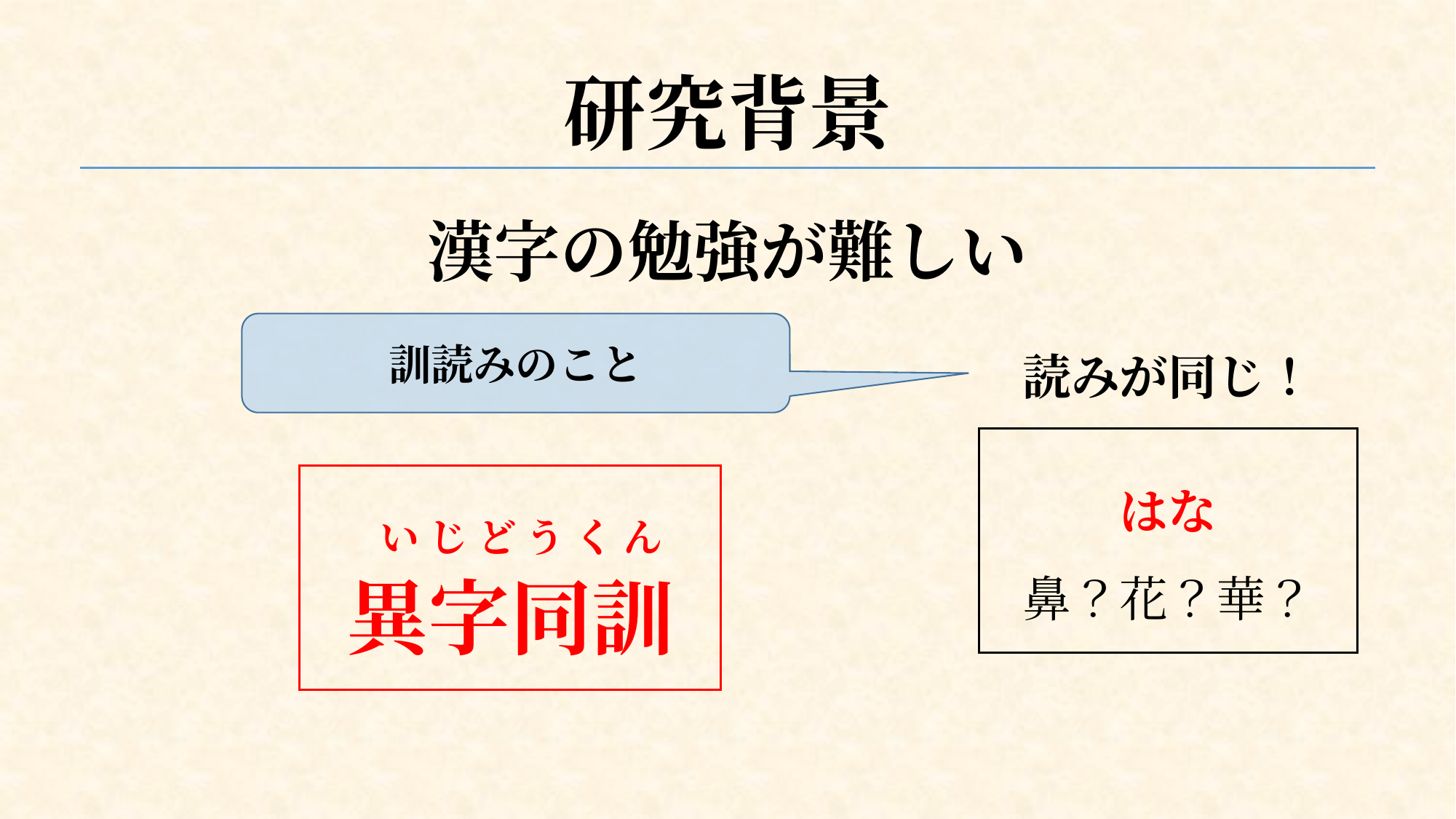

研究背景
漢字の勉強が難しい
訓読みのこと
読みが同じ！
はな
鼻？花？華？

異字同訓
いじどうくん